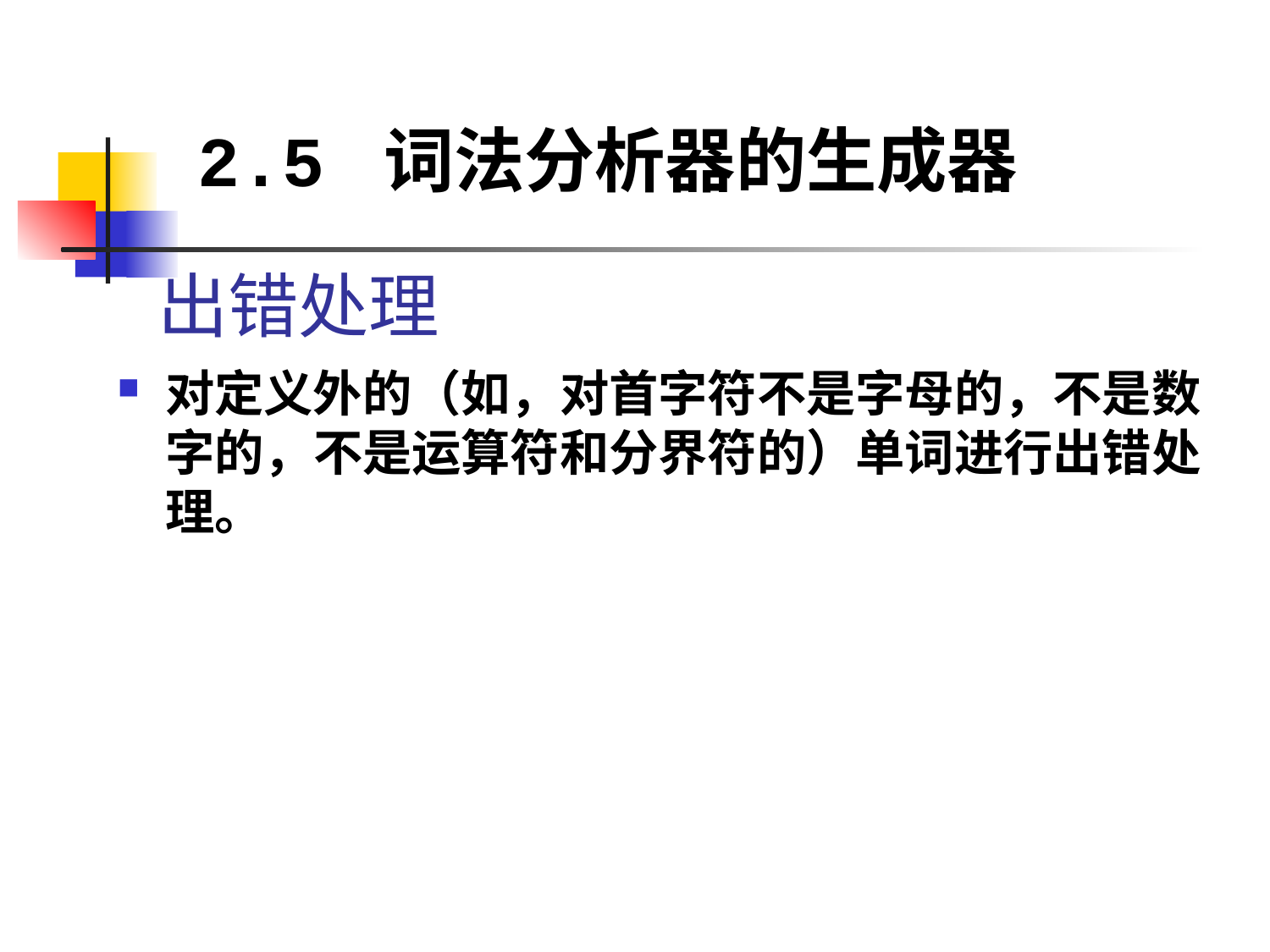

2.5 词法分析器的生成器
# 出错处理
对定义外的（如，对首字符不是字母的，不是数字的，不是运算符和分界符的）单词进行出错处理。